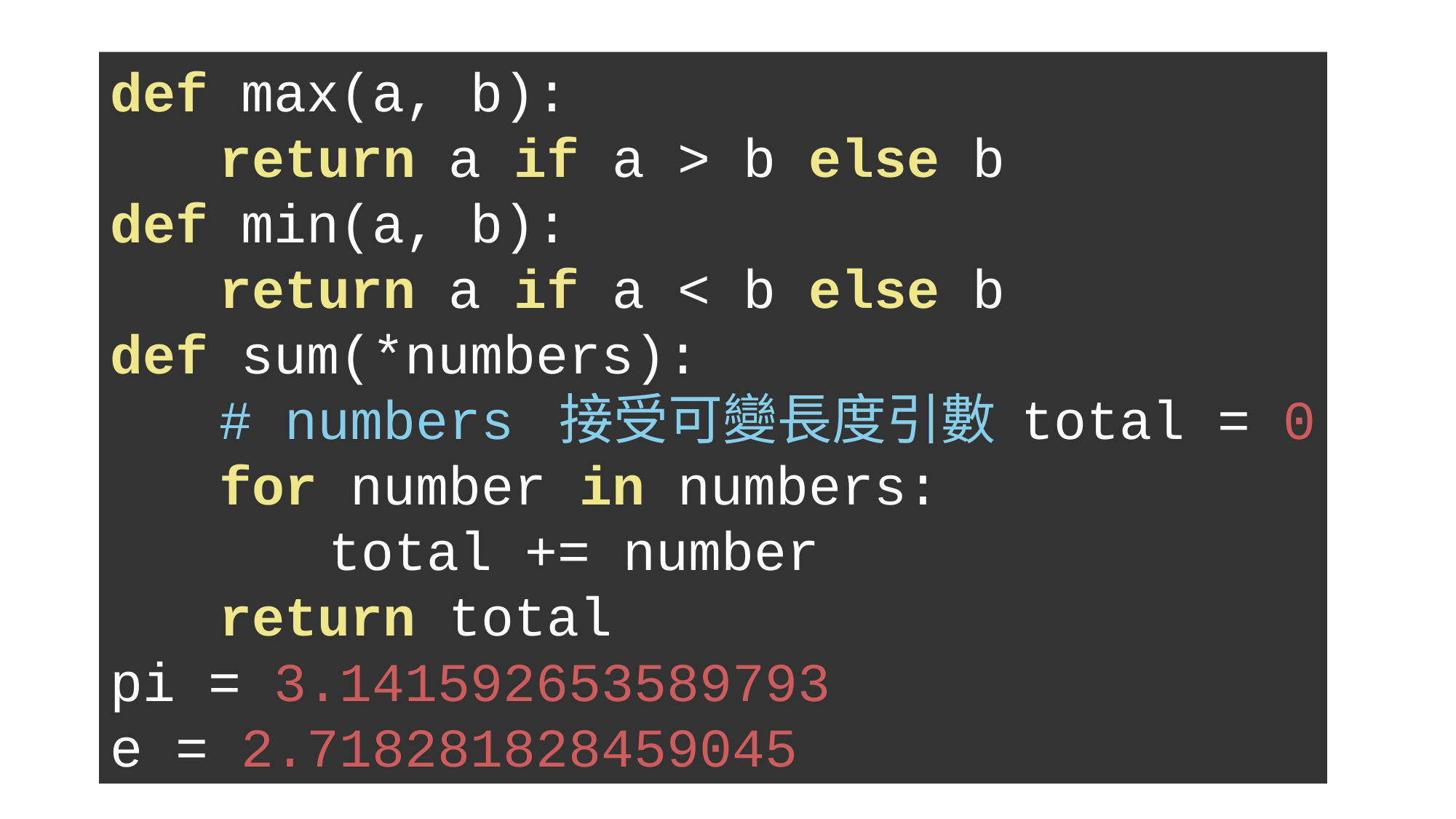

# 模組
def max(a, b):
	return a if a > b else b
def min(a, b):
	return a if a < b else b
def sum(*numbers):
	# numbers 接受可變長度引數 total = 0
	for number in numbers:
		total += number
	return total
pi = 3.141592653589793
e = 2.718281828459045